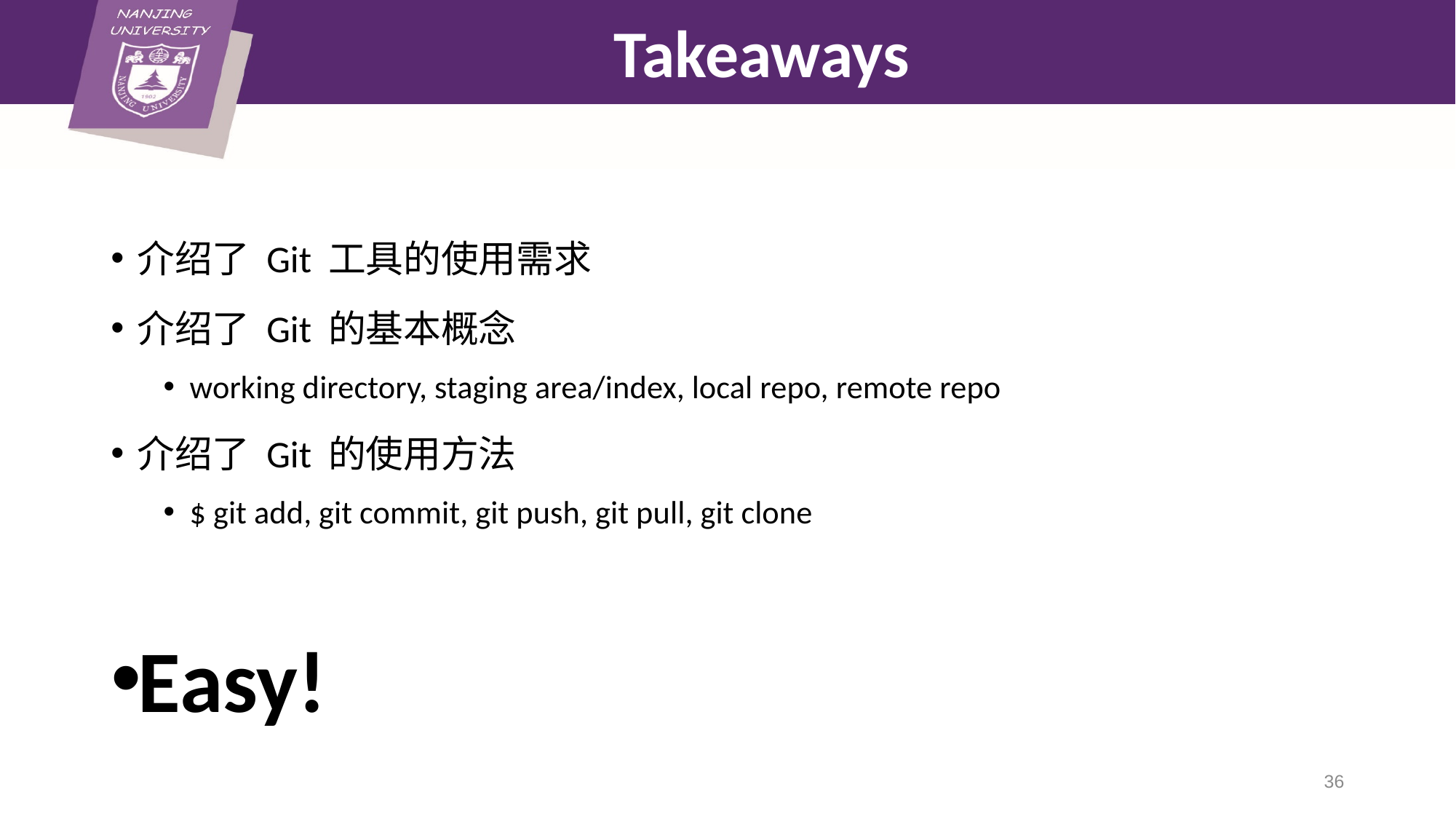

# Takeaways
介绍了 Git 工具的使用需求
介绍了 Git 的基本概念
working directory, staging area/index, local repo, remote repo
介绍了 Git 的使用方法
$ git add, git commit, git push, git pull, git clone

Easy!

36